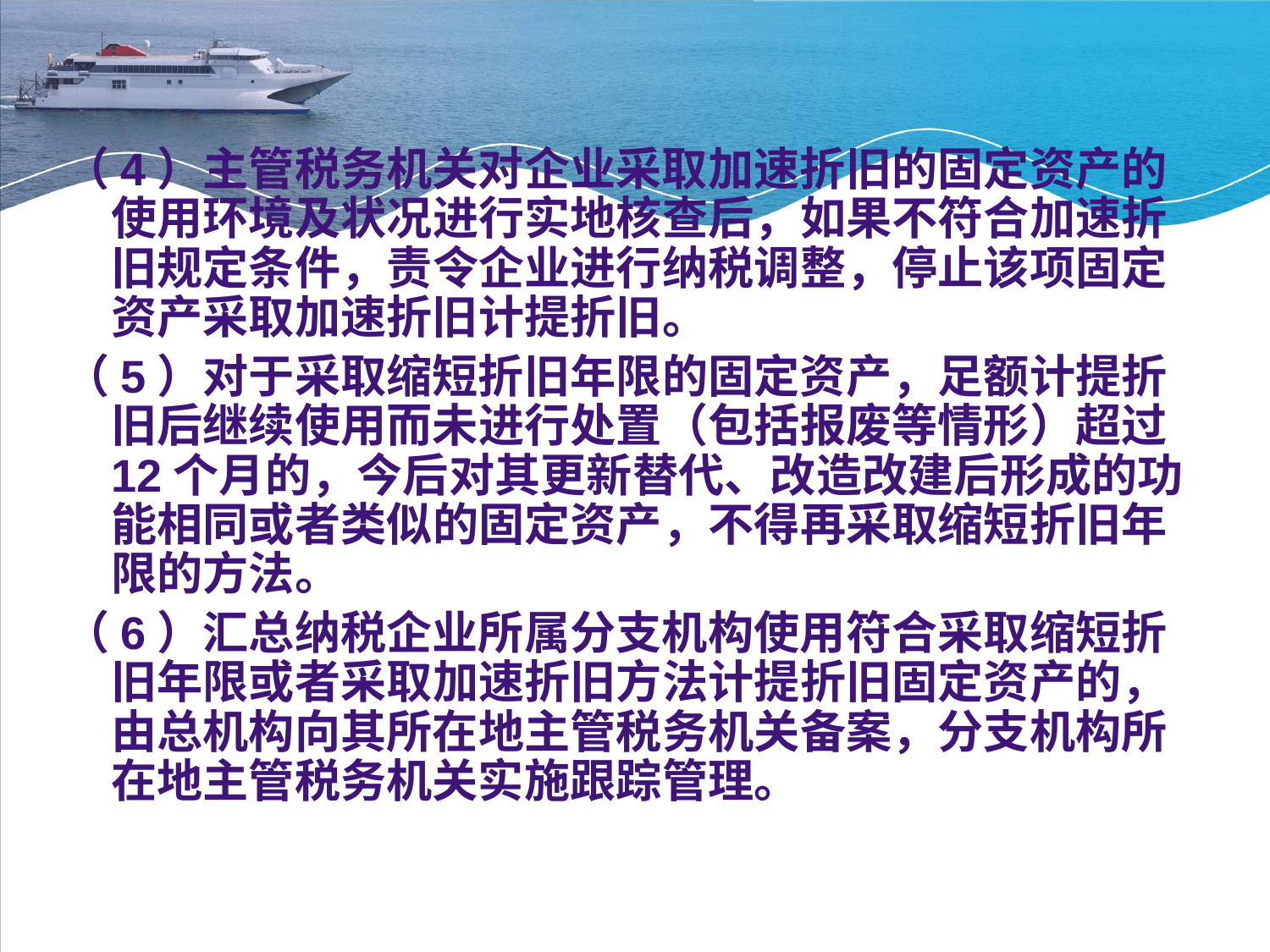

#
（4）主管税务机关对企业采取加速折旧的固定资产的使用环境及状况进行实地核查后，如果不符合加速折旧规定条件，责令企业进行纳税调整，停止该项固定资产采取加速折旧计提折旧。
（5）对于采取缩短折旧年限的固定资产，足额计提折旧后继续使用而未进行处置（包括报废等情形）超过12个月的，今后对其更新替代、改造改建后形成的功能相同或者类似的固定资产，不得再采取缩短折旧年限的方法。
（6）汇总纳税企业所属分支机构使用符合采取缩短折旧年限或者采取加速折旧方法计提折旧固定资产的，由总机构向其所在地主管税务机关备案，分支机构所在地主管税务机关实施跟踪管理。